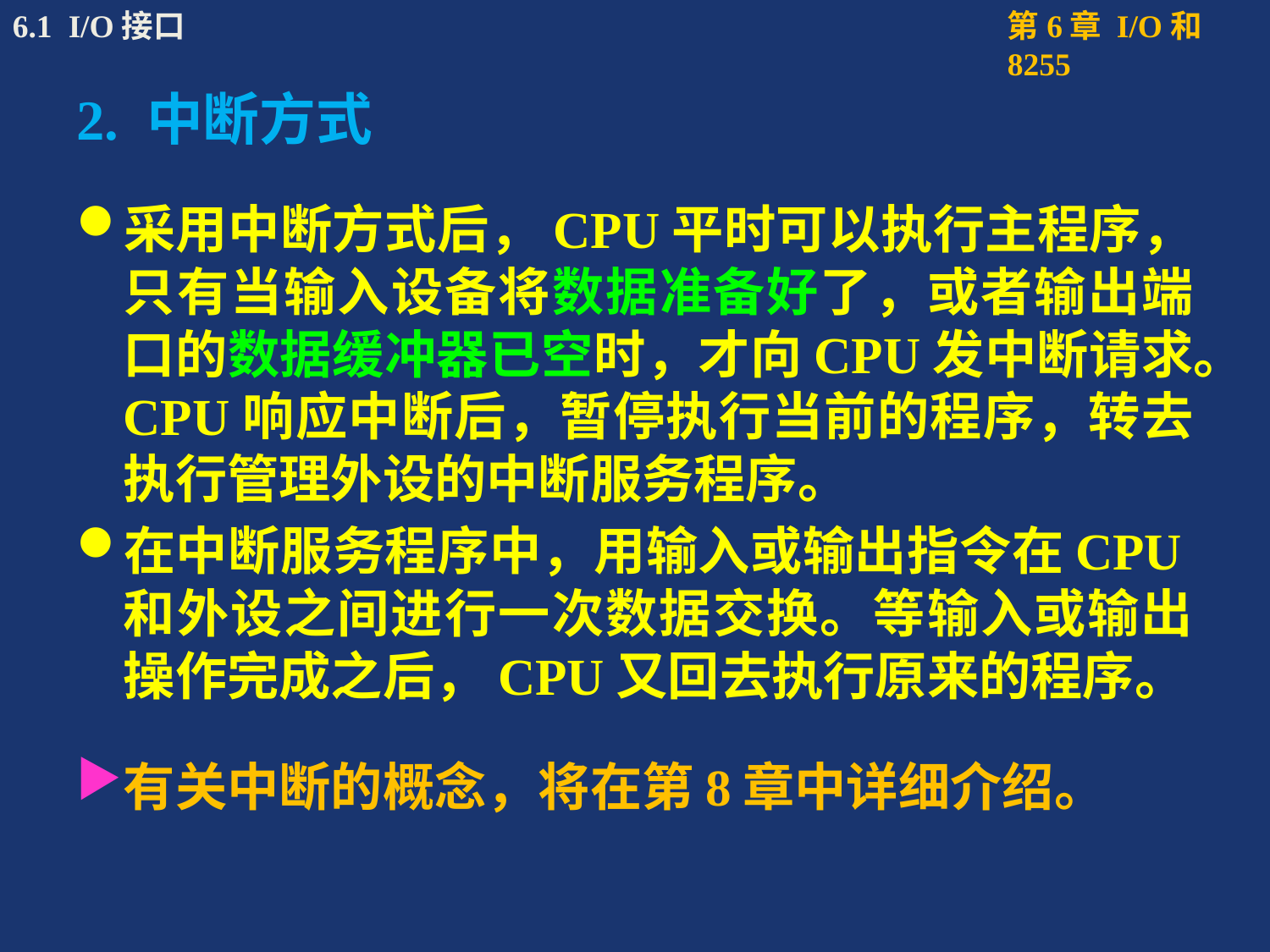

# 2. 中断方式
采用中断方式后，CPU平时可以执行主程序，只有当输入设备将数据准备好了，或者输出端口的数据缓冲器已空时，才向CPU发中断请求。CPU响应中断后，暂停执行当前的程序，转去执行管理外设的中断服务程序。
在中断服务程序中，用输入或输出指令在CPU和外设之间进行一次数据交换。等输入或输出操作完成之后，CPU又回去执行原来的程序。
有关中断的概念，将在第8章中详细介绍。